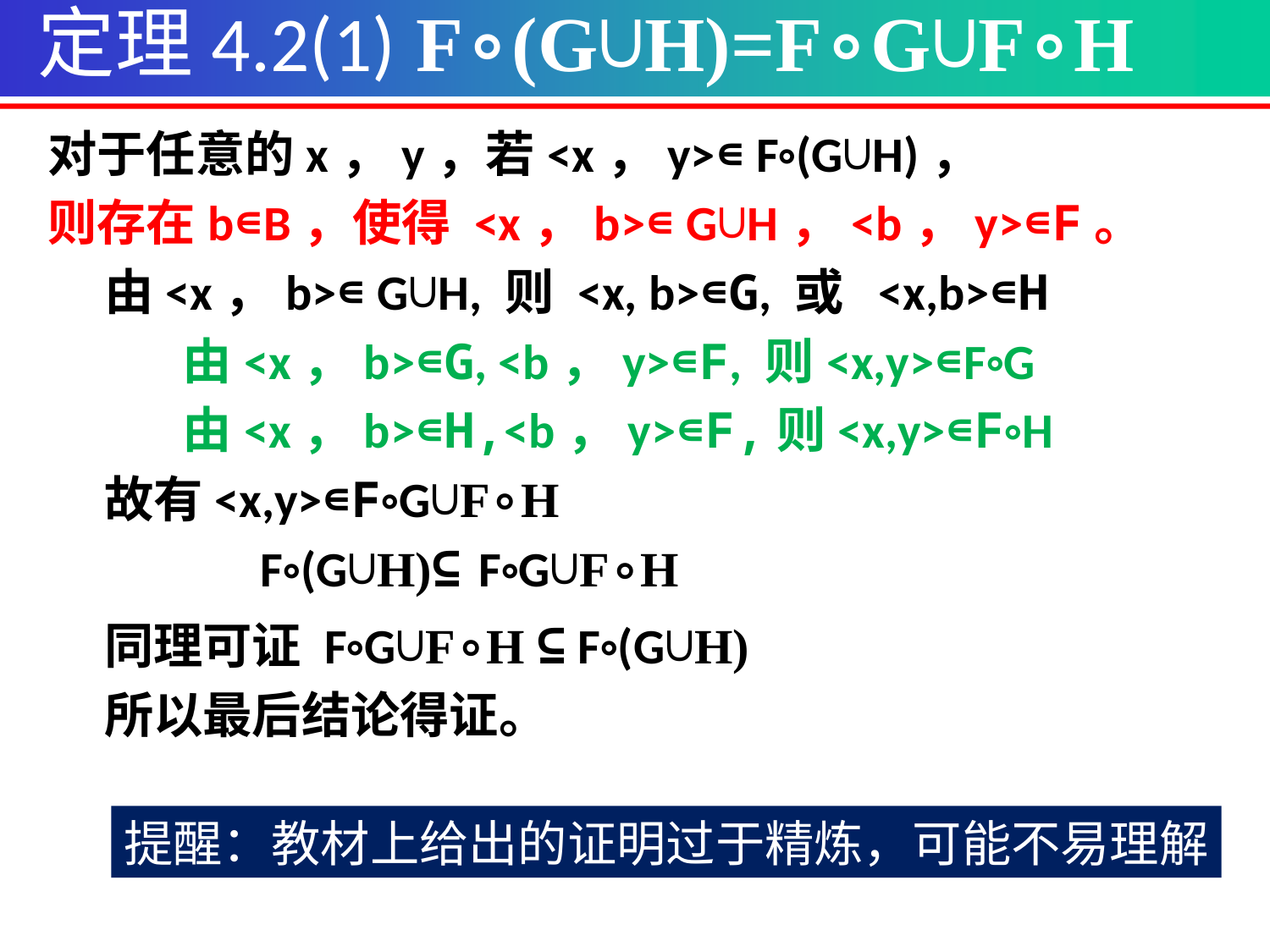

定理4.2(1) F∘(G∪H)=F∘G∪F∘H
对于任意的x，y，若<x，y>∊ F◦(G∪H)，
则存在b∊B，使得 <x，b>∊ G∪H，<b，y>∊F。
    由<x，b>∊ G∪H, 则 <x, b>∊G, 或  <x,b>∊H
           由<x，b>∊G, <b，y>∊F, 则<x,y>∊F◦G
           由<x，b>∊H,<b，y>∊F,则<x,y>∊F◦H
    故有<x,y>∊F◦G∪F∘H
                   F◦(G∪H)⊆ F◦G∪F∘H
    同理可证 F◦G∪F∘H ⊆ F◦(G∪H)
    所以最后结论得证。
提醒：教材上给出的证明过于精炼，可能不易理解